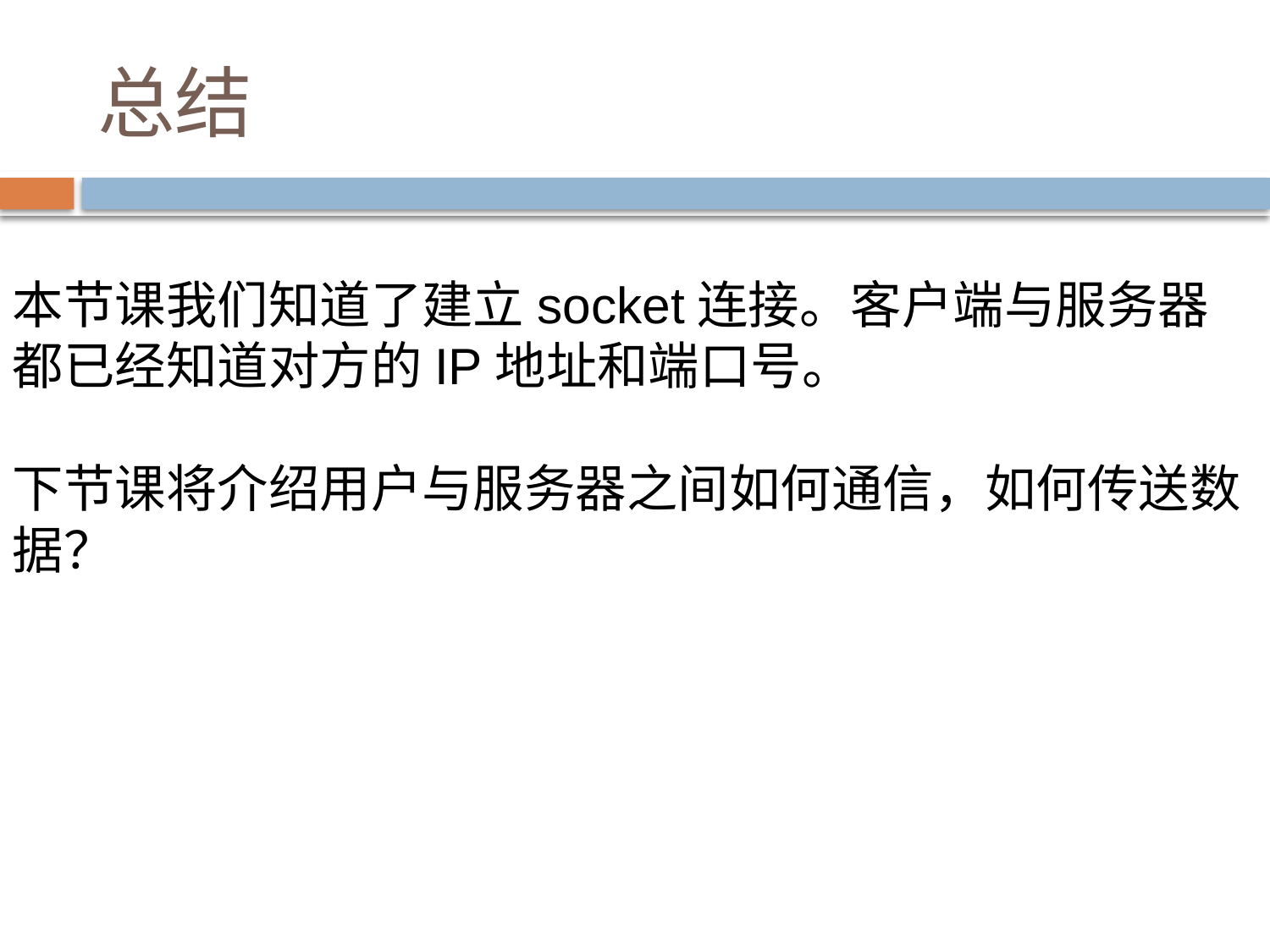

# 总结
本节课我们知道了建立socket连接。客户端与服务器都已经知道对方的IP地址和端口号。

下节课将介绍用户与服务器之间如何通信，如何传送数据？